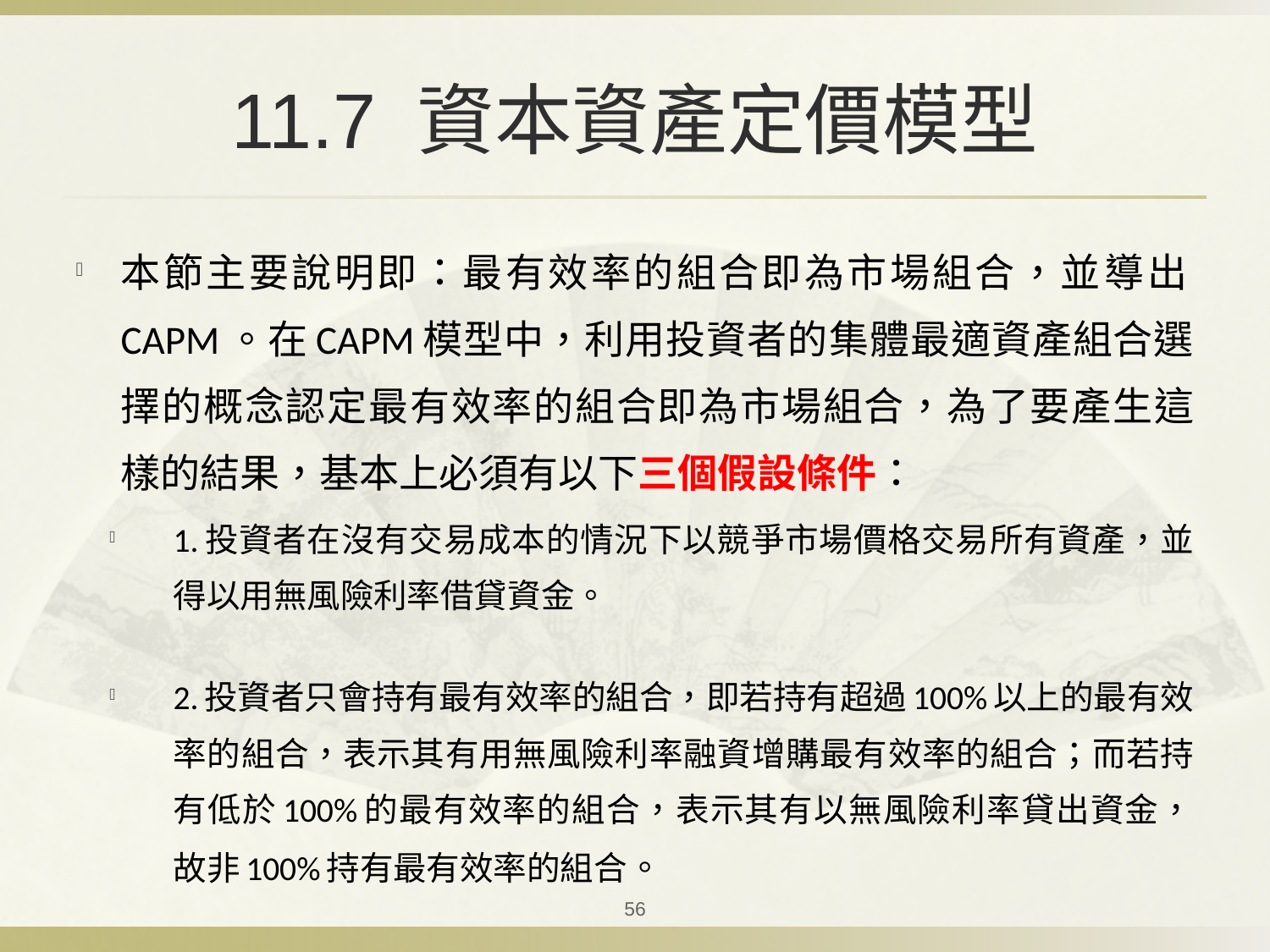

# 11.7 資本資產定價模型
本節主要說明即：最有效率的組合即為市場組合，並導出CAPM。在CAPM模型中，利用投資者的集體最適資產組合選擇的概念認定最有效率的組合即為市場組合，為了要產生這樣的結果，基本上必須有以下三個假設條件：
1.投資者在沒有交易成本的情況下以競爭市場價格交易所有資產，並得以用無風險利率借貸資金。

2.投資者只會持有最有效率的組合，即若持有超過100%以上的最有效率的組合，表示其有用無風險利率融資增購最有效率的組合；而若持有低於100%的最有效率的組合，表示其有以無風險利率貸出資金，故非100%持有最有效率的組合。

56